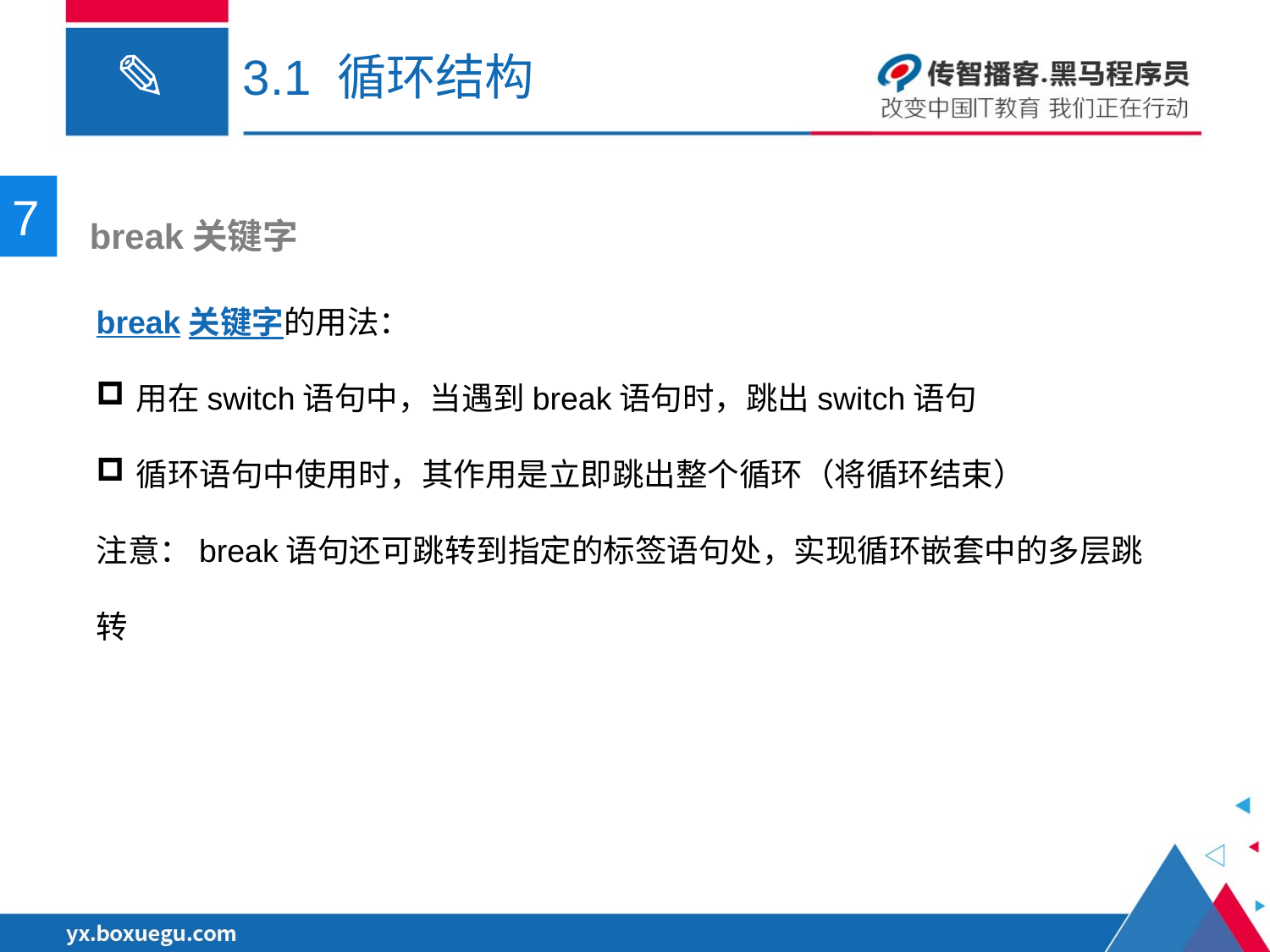

# 3.1 循环结构

7
  break关键字
break关键字的用法：
用在switch语句中，当遇到break语句时，跳出switch语句
循环语句中使用时，其作用是立即跳出整个循环（将循环结束）
注意：break语句还可跳转到指定的标签语句处，实现循环嵌套中的多层跳转